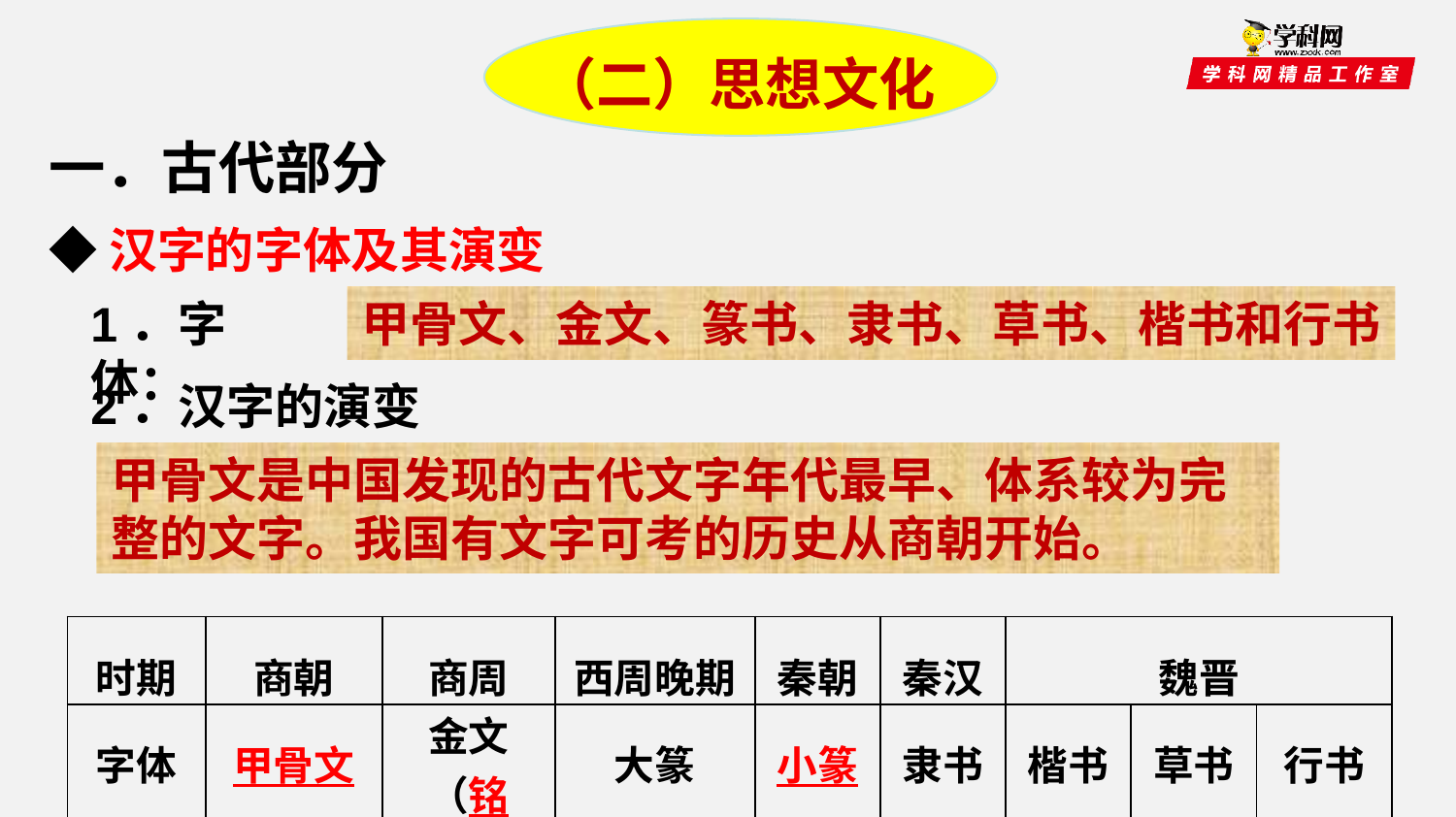

（二）思想文化
一．古代部分
◆汉字的字体及其演变
1．字体：
甲骨文、金文、篆书、隶书、草书、楷书和行书
2．汉字的演变
甲骨文是中国发现的古代文字年代最早、体系较为完整的文字。我国有文字可考的历史从商朝开始。
| 时期 | 商朝 | 商周 | 西周晚期 | 秦朝 | 秦汉 | 魏晋 |  |  |
| --- | --- | --- | --- | --- | --- | --- | --- | --- |
| 字体 | 甲骨文 | 金文 （铭文） | 大篆 | 小篆 | 隶书 | 楷书 | 草书 | 行书 |